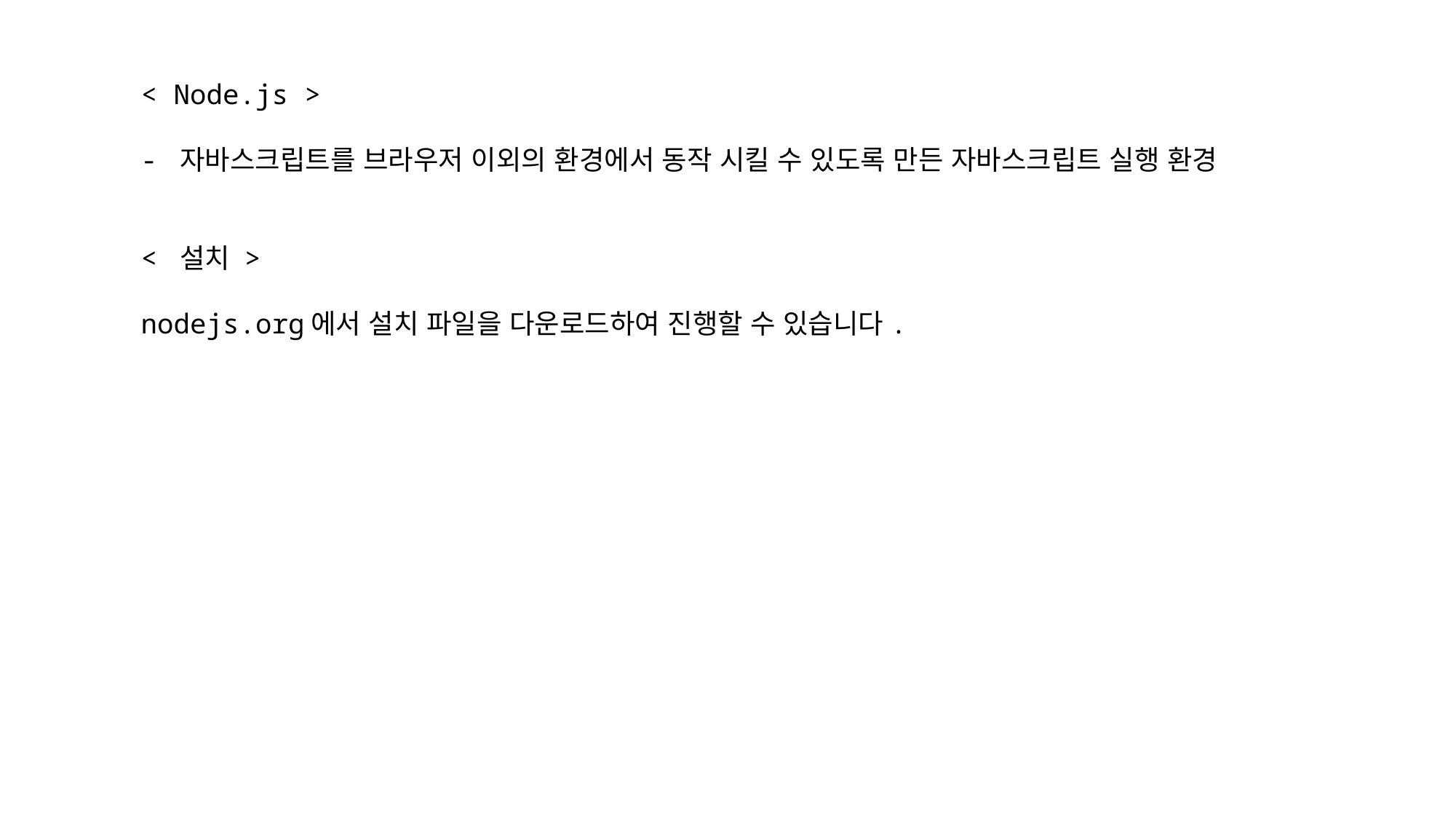

< Node.js >

- 자바스크립트를 브라우저 이외의 환경에서 동작 시킬 수 있도록 만든 자바스크립트 실행 환경

< 설치 >

nodejs.org에서 설치 파일을 다운로드하여 진행할 수 있습니다.